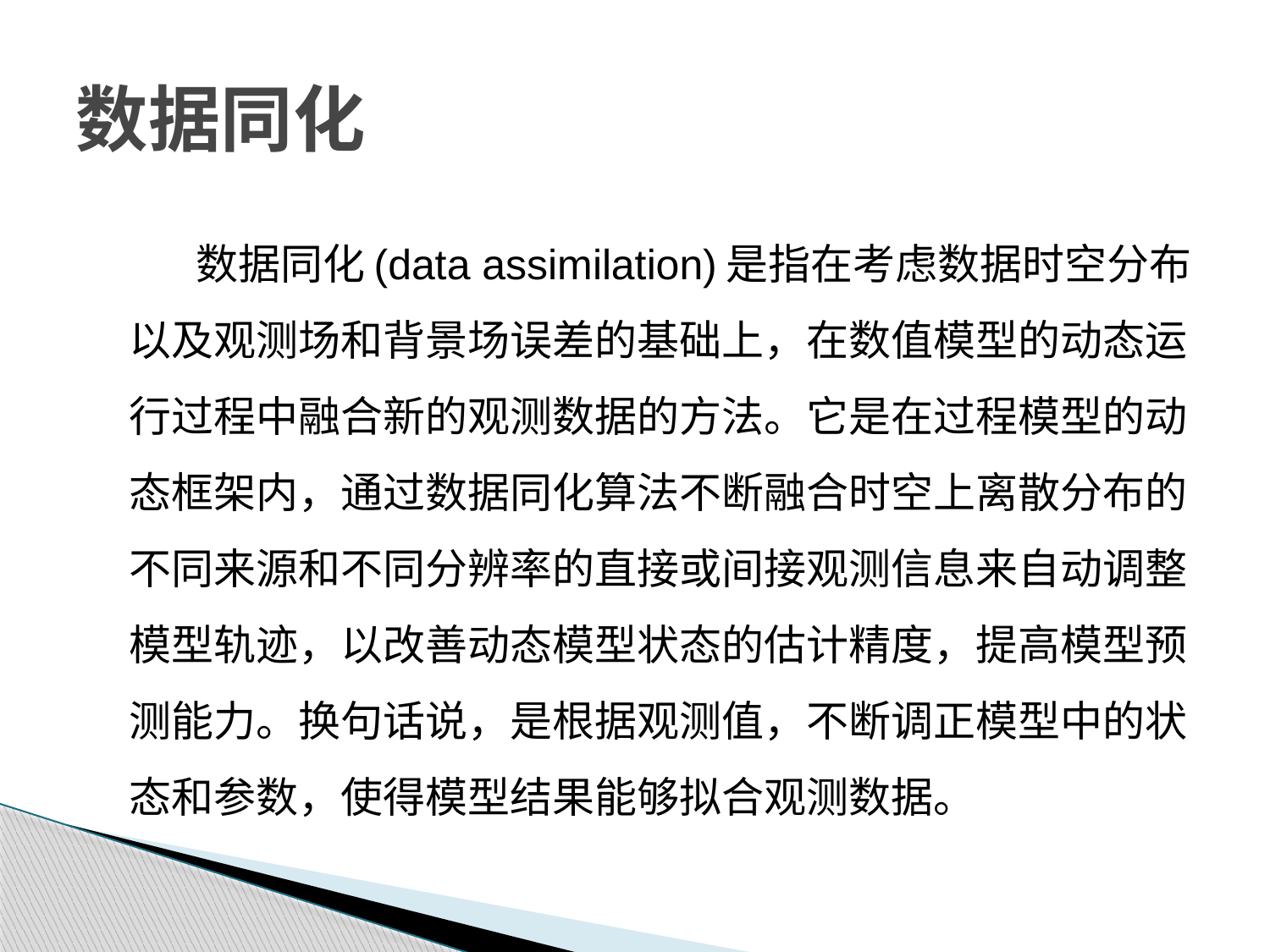

# 数据同化
数据同化(data assimilation)是指在考虑数据时空分布以及观测场和背景场误差的基础上，在数值模型的动态运行过程中融合新的观测数据的方法。它是在过程模型的动态框架内，通过数据同化算法不断融合时空上离散分布的不同来源和不同分辨率的直接或间接观测信息来自动调整模型轨迹，以改善动态模型状态的估计精度，提高模型预测能力。换句话说，是根据观测值，不断调正模型中的状态和参数，使得模型结果能够拟合观测数据。